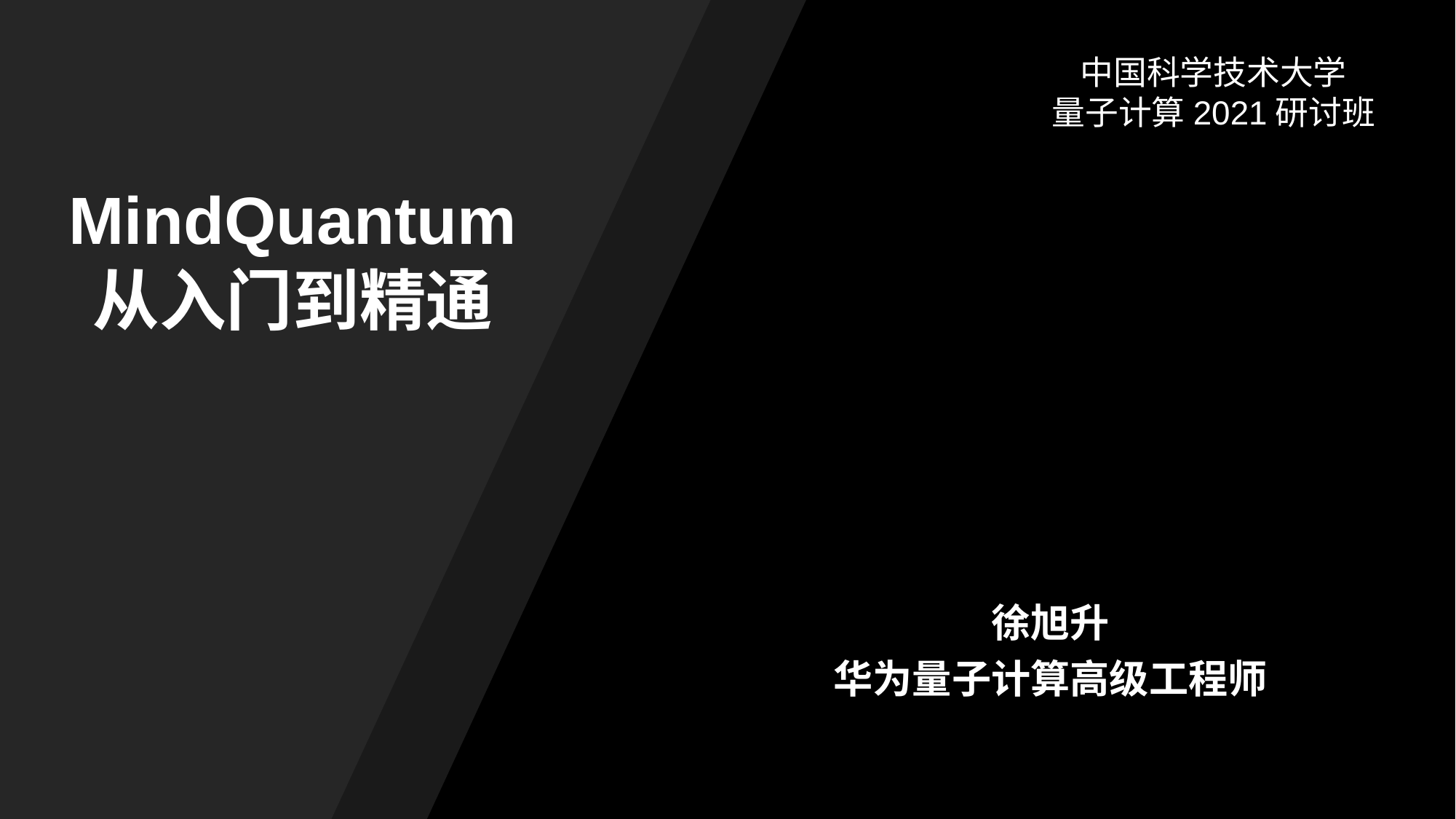

中国科学技术大学
量子计算2021研讨班
MindQuantum
从入门到精通
徐旭升
华为量子计算高级工程师